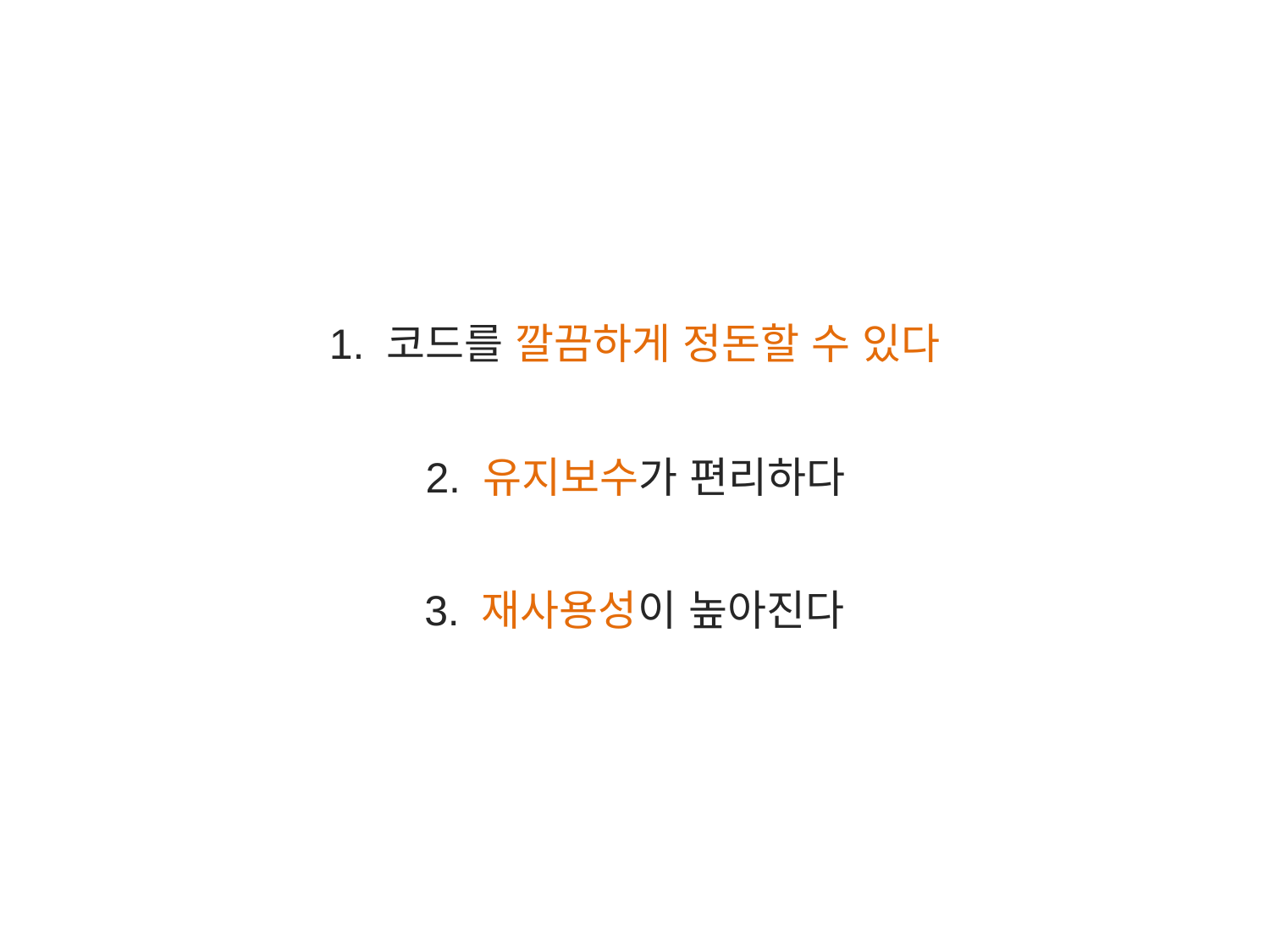

1. 코드를 깔끔하게 정돈할 수 있다
2. 유지보수가 편리하다
3. 재사용성이 높아진다